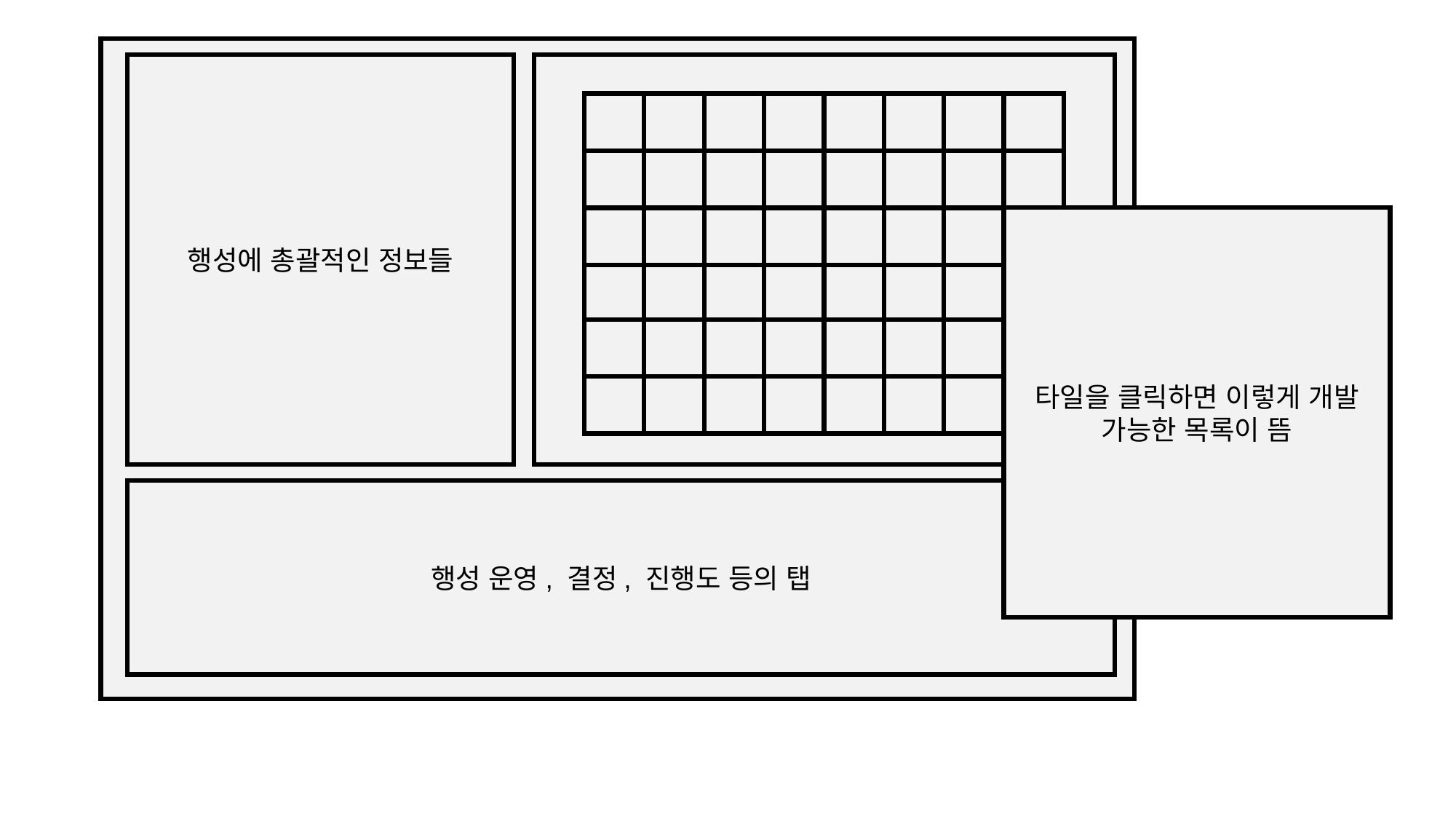

행성에 총괄적인 정보들

타일을 클릭하면 이렇게 개발 가능한 목록이 뜸
행성 운영, 결정, 진행도 등의 탭